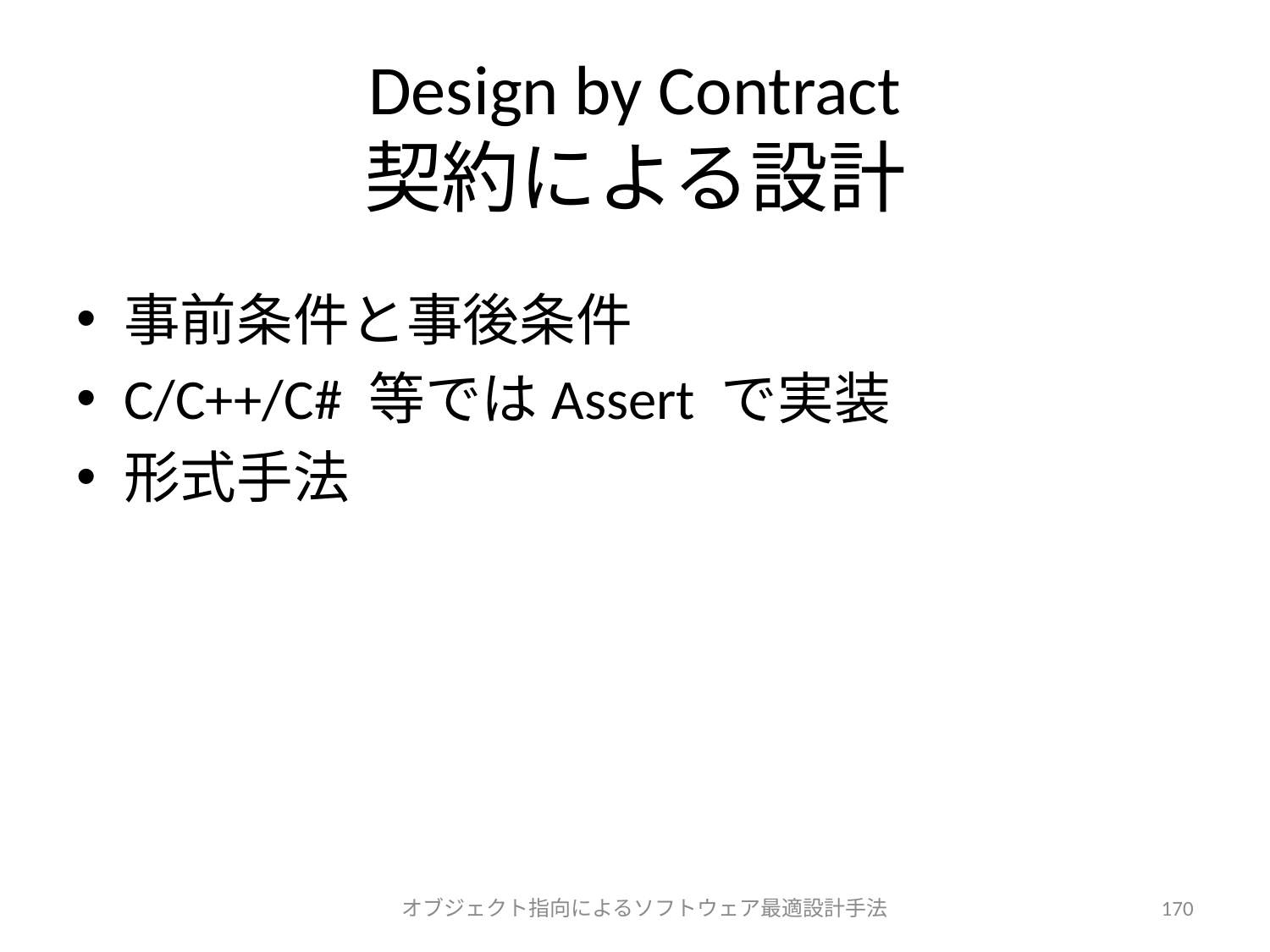

# Design by Contract 契約による設計
事前条件と事後条件
C/C++/C# 等ではAssert で実装
形式手法
オブジェクト指向によるソフトウェア最適設計手法
170